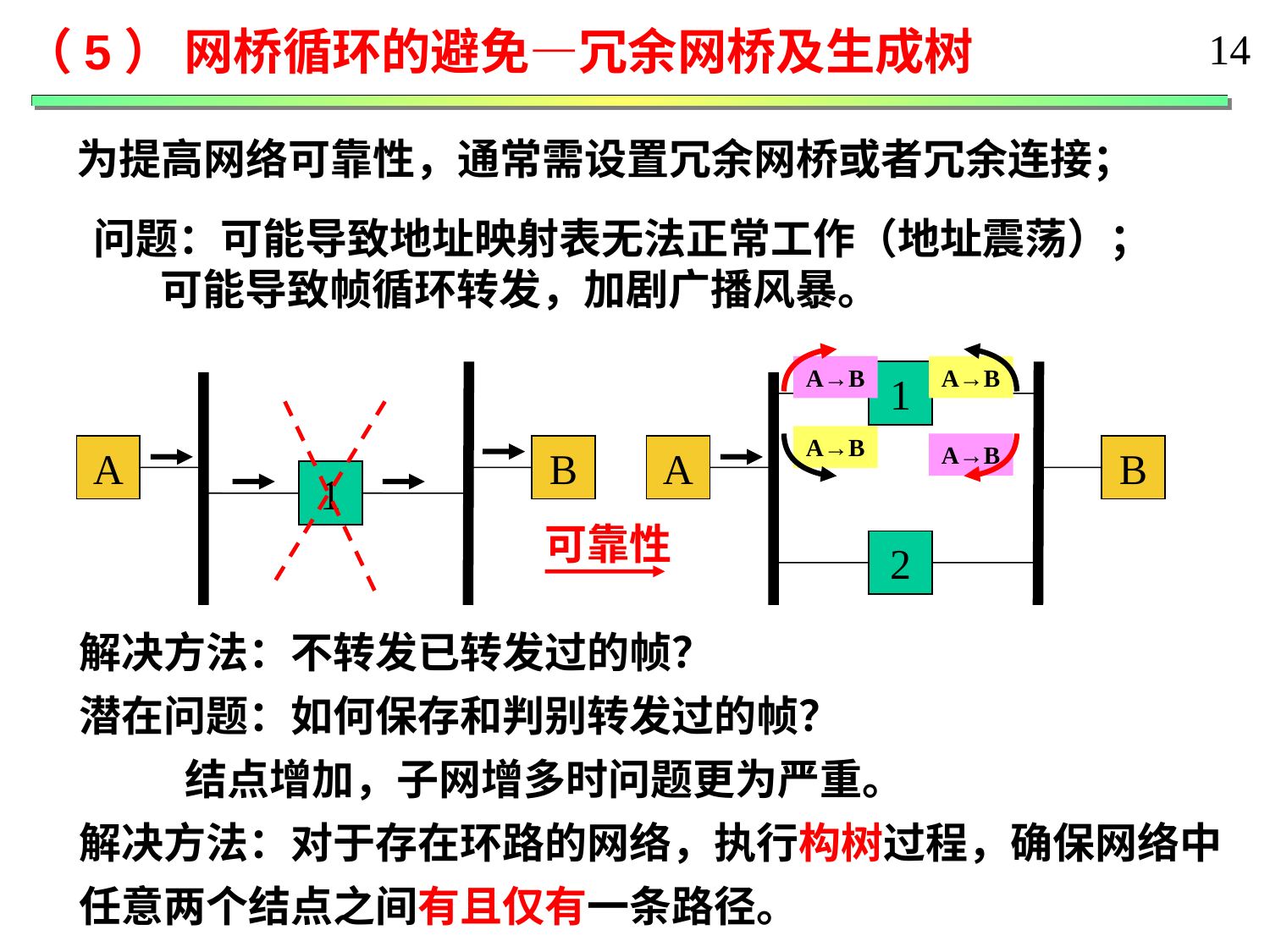

（5） 网桥循环的避免—冗余网桥及生成树
14

  为提高网络可靠性，通常需设置冗余网桥或者冗余连接；
问题：可能导致地址映射表无法正常工作（地址震荡）；
      可能导致帧循环转发，加剧广播风暴。

A→B
A→B
A→B

A→B

1

A
B
A
B

1

可靠性
2

解决方法：不转发已转发过的帧？
潜在问题：如何保存和判别转发过的帧？
          结点增加，子网增多时问题更为严重。
解决方法：对于存在环路的网络，执行构树过程，确保网络中
任意两个结点之间有且仅有一条路径。